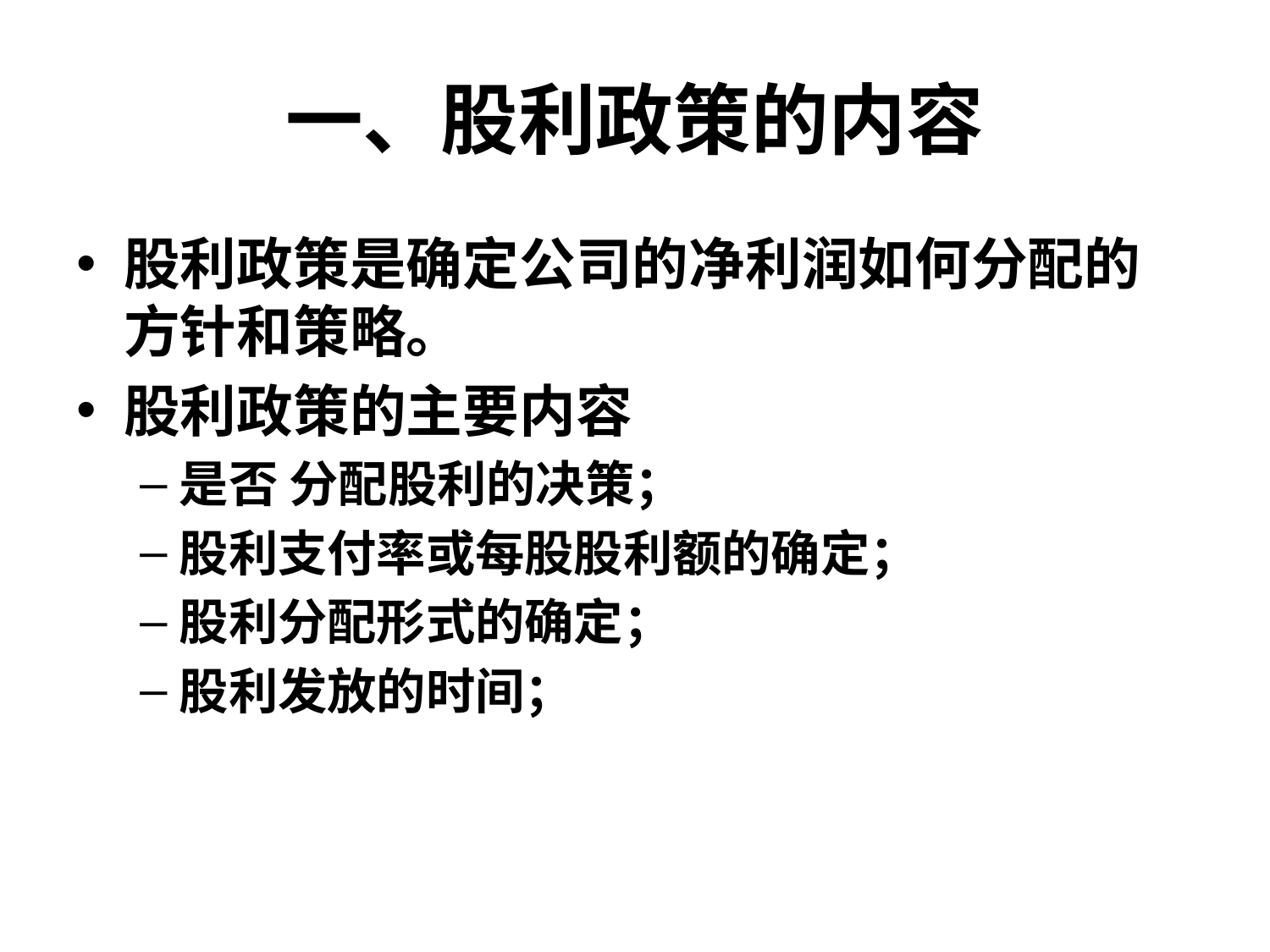

一、股利政策的内容
股利政策是确定公司的净利润如何分配的方针和策略。
股利政策的主要内容
是否 分配股利的决策；
股利支付率或每股股利额的确定；
股利分配形式的确定；
股利发放的时间；